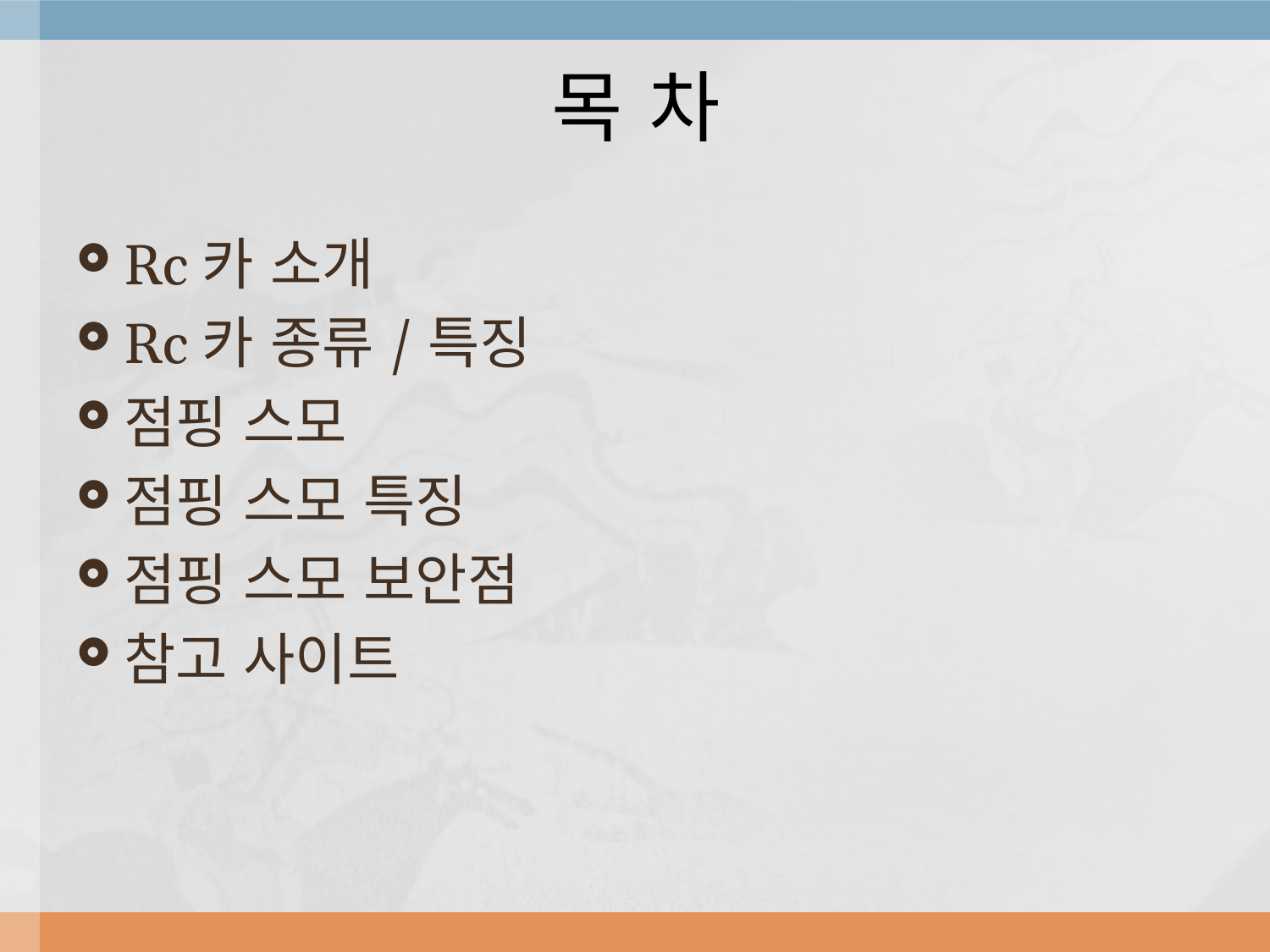

# 목 차
Rc카 소개
Rc카 종류/특징
점핑 스모
점핑 스모 특징
점핑 스모 보안점
참고 사이트